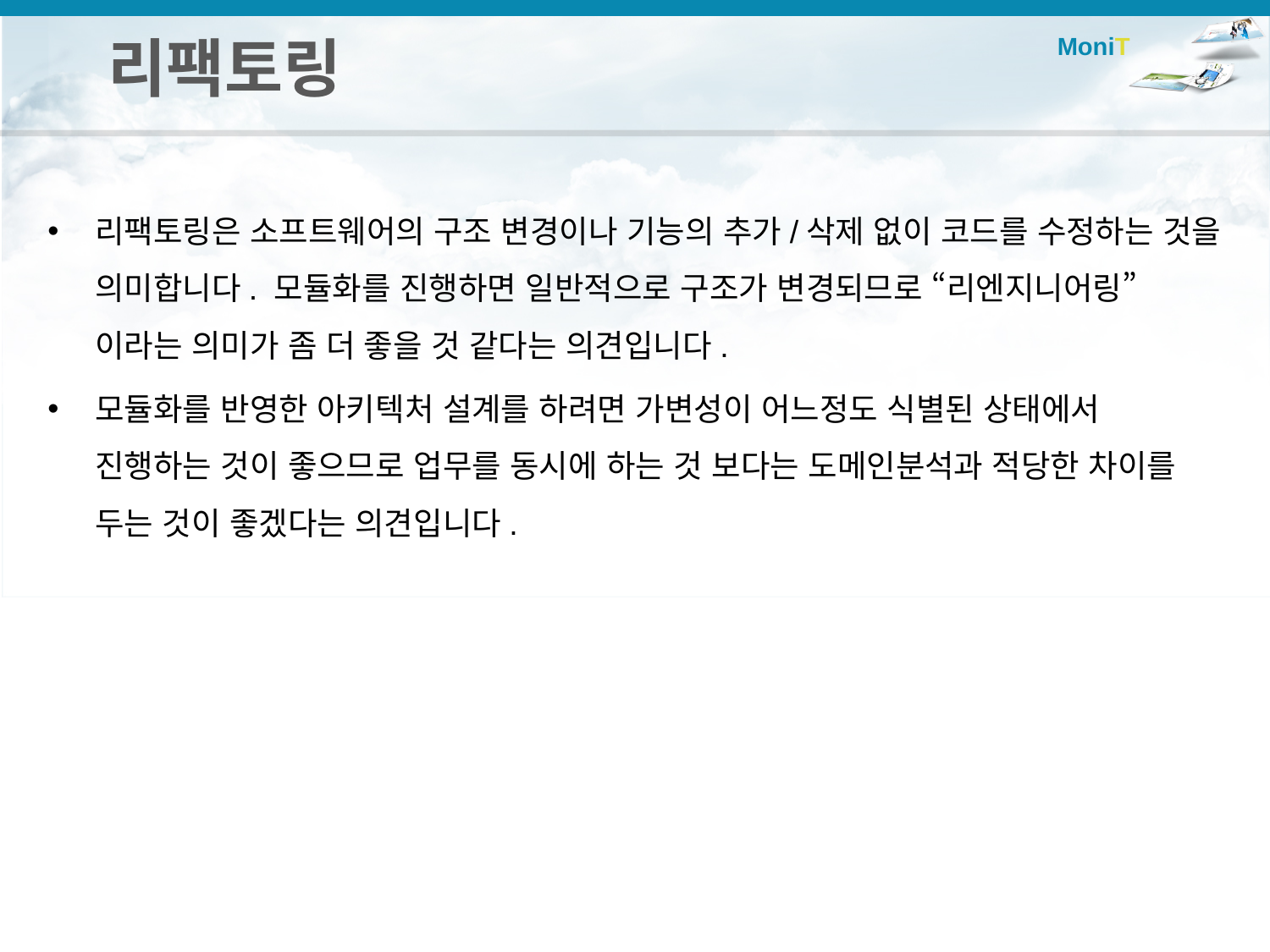

# 리팩토링
리팩토링은 소프트웨어의 구조 변경이나 기능의 추가/삭제 없이 코드를 수정하는 것을 의미합니다. 모듈화를 진행하면 일반적으로 구조가 변경되므로 “리엔지니어링”이라는 의미가 좀 더 좋을 것 같다는 의견입니다.
모듈화를 반영한 아키텍처 설계를 하려면 가변성이 어느정도 식별된 상태에서 진행하는 것이 좋으므로 업무를 동시에 하는 것 보다는 도메인분석과 적당한 차이를 두는 것이 좋겠다는 의견입니다.